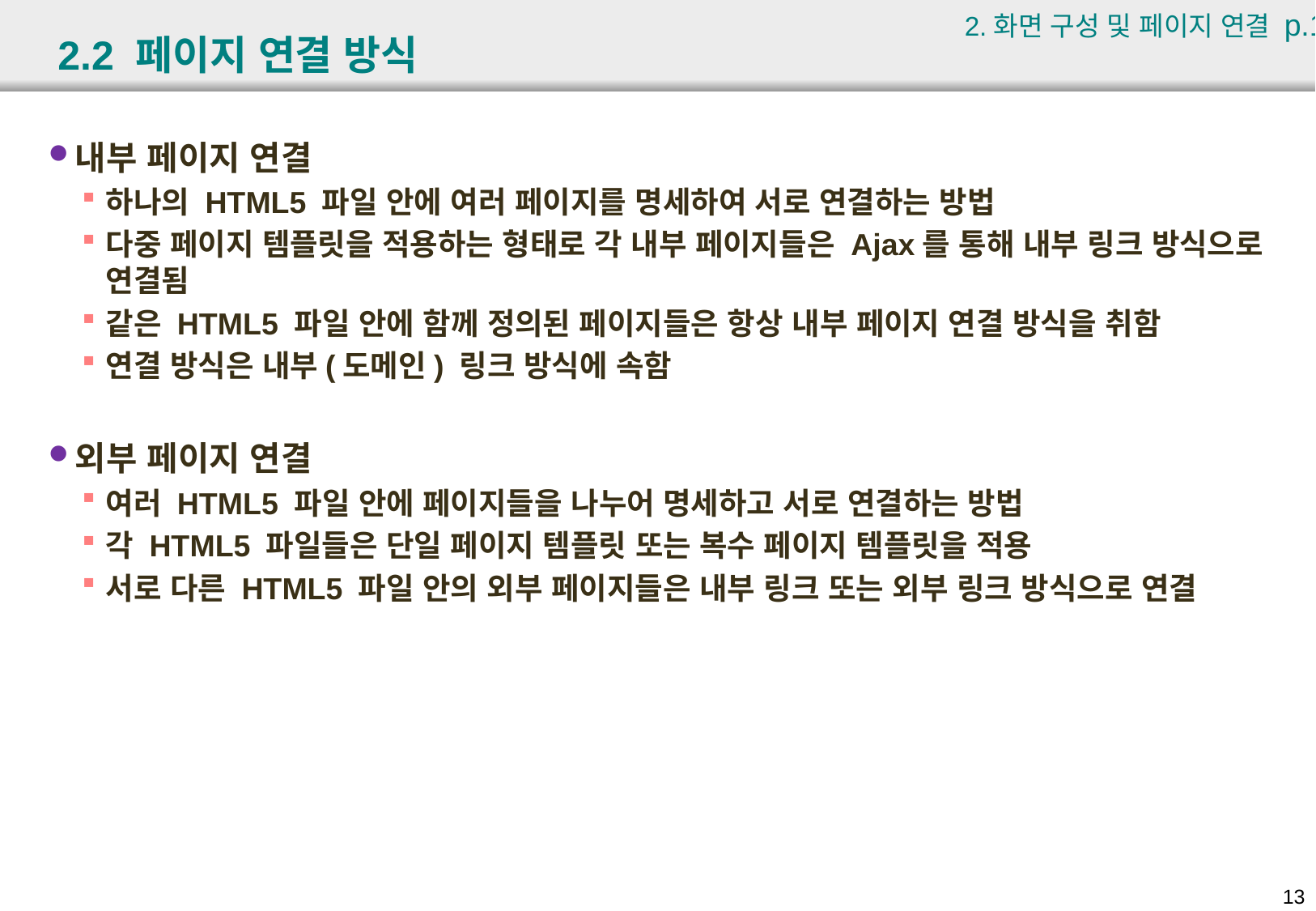

2.화면 구성 및 페이지 연결 p.180
# 2.2 페이지 연결 방식
내부 페이지 연결
하나의 HTML5 파일 안에 여러 페이지를 명세하여 서로 연결하는 방법
다중 페이지 템플릿을 적용하는 형태로 각 내부 페이지들은 Ajax를 통해 내부 링크 방식으로 연결됨
같은 HTML5 파일 안에 함께 정의된 페이지들은 항상 내부 페이지 연결 방식을 취함
연결 방식은 내부(도메인) 링크 방식에 속함

외부 페이지 연결
여러 HTML5 파일 안에 페이지들을 나누어 명세하고 서로 연결하는 방법
각 HTML5 파일들은 단일 페이지 템플릿 또는 복수 페이지 템플릿을 적용
서로 다른 HTML5 파일 안의 외부 페이지들은 내부 링크 또는 외부 링크 방식으로 연결